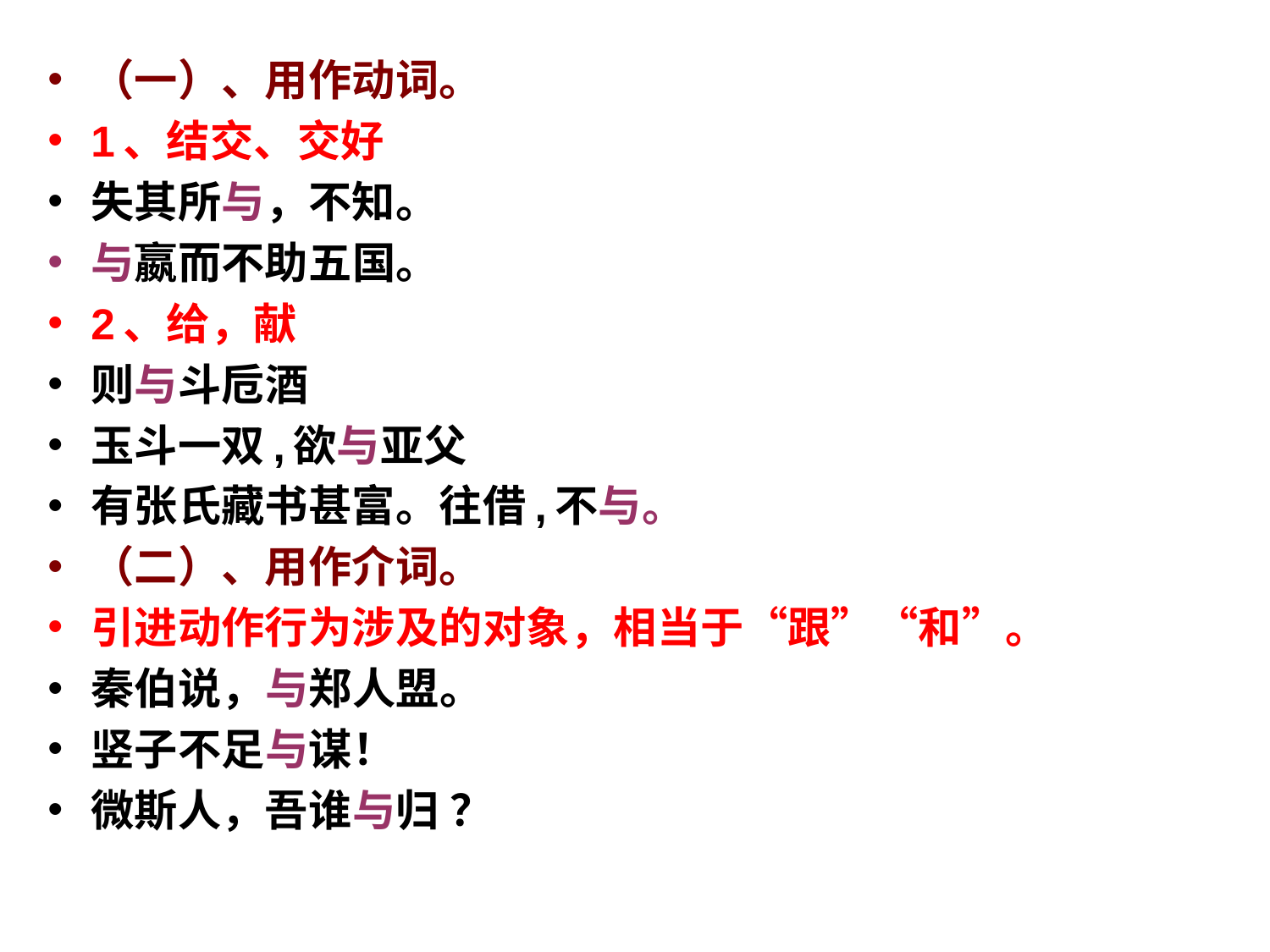

（一）、用作动词。
1、结交、交好
失其所与，不知。
与嬴而不助五国。
2、给，献
则与斗卮酒
玉斗一双,欲与亚父
有张氏藏书甚富。往借,不与。
（二）、用作介词。
引进动作行为涉及的对象，相当于“跟”“和”。
秦伯说，与郑人盟。
竖子不足与谋！
微斯人，吾谁与归 ？